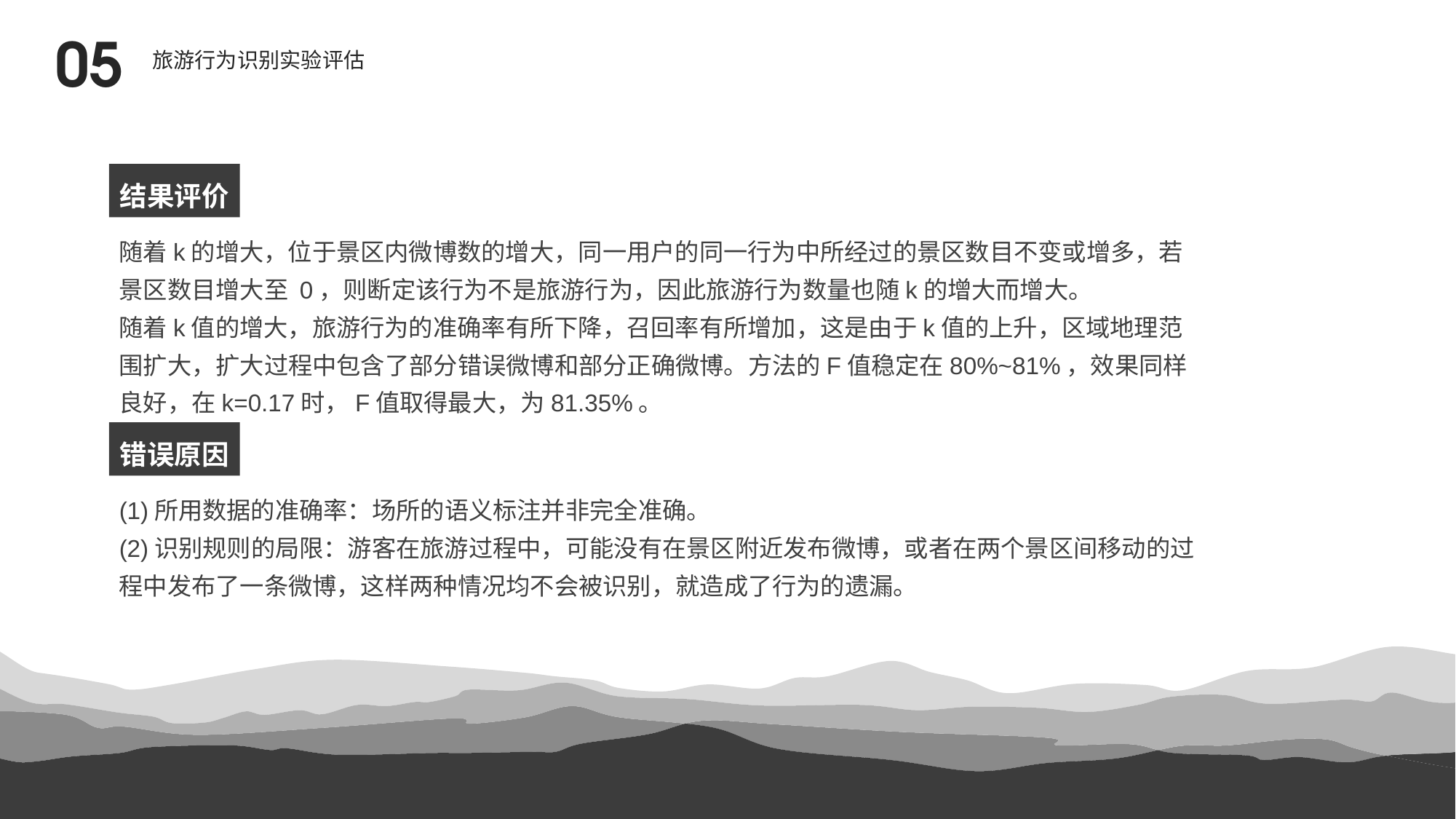

05
旅游行为识别实验评估
结果评价
随着k的增大，位于景区内微博数的增大，同一用户的同一行为中所经过的景区数目不变或增多，若景区数目增大至 0，则断定该行为不是旅游行为，因此旅游行为数量也随k的增大而增大。
随着k值的增大，旅游行为的准确率有所下降，召回率有所增加，这是由于k值的上升，区域地理范围扩大，扩大过程中包含了部分错误微博和部分正确微博。方法的F值稳定在80%~81%，效果同样良好，在k=0.17时，F值取得最大，为81.35%。
错误原因
(1)所用数据的准确率：场所的语义标注并非完全准确。
(2)识别规则的局限：游客在旅游过程中，可能没有在景区附近发布微博，或者在两个景区间移动的过程中发布了一条微博，这样两种情况均不会被识别，就造成了行为的遗漏。